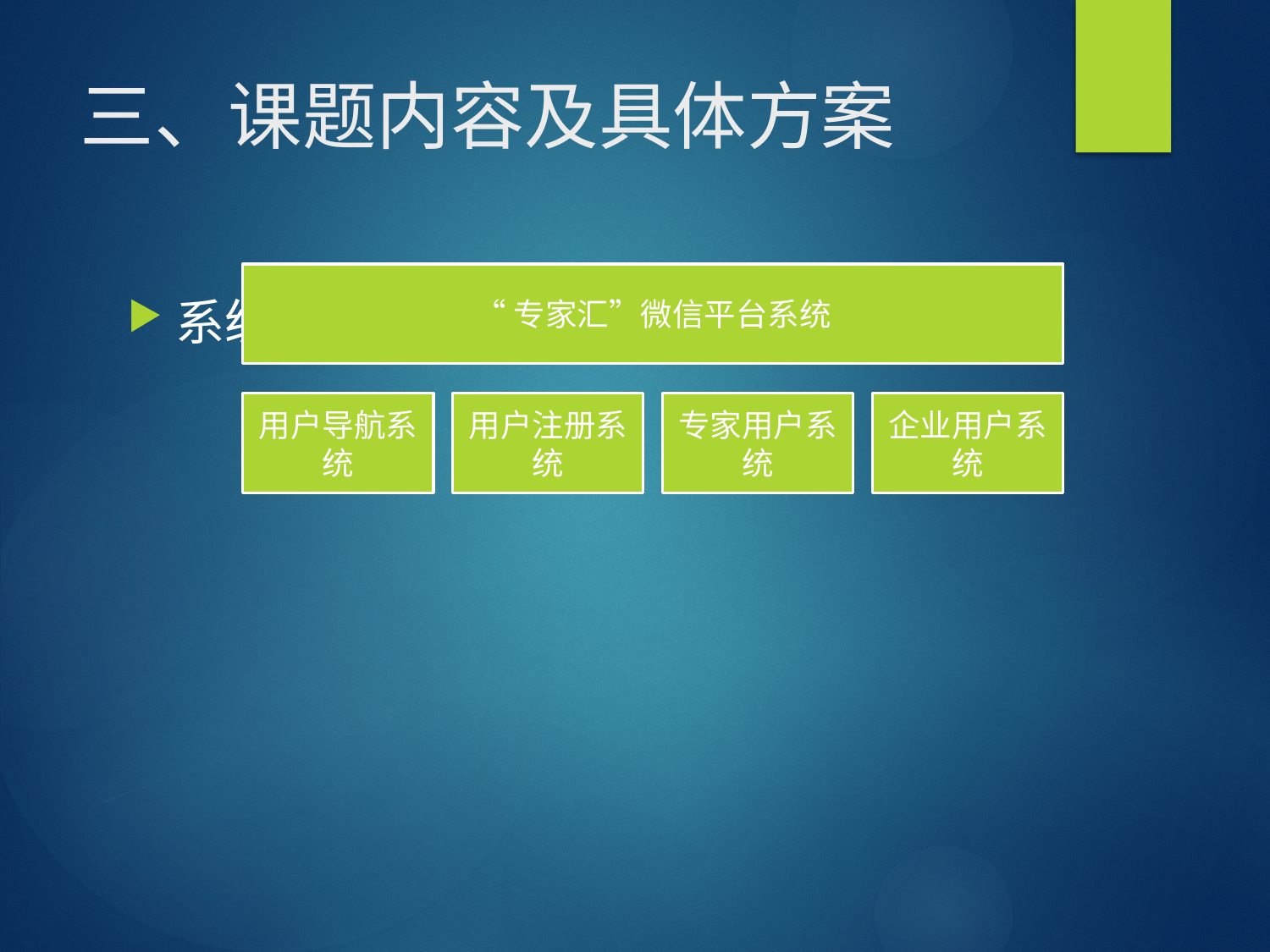

# 三、课题内容及具体方案
“专家汇”微信平台系统
用户导航系统
用户注册系统
专家用户系统
企业用户系统
系统概要结构